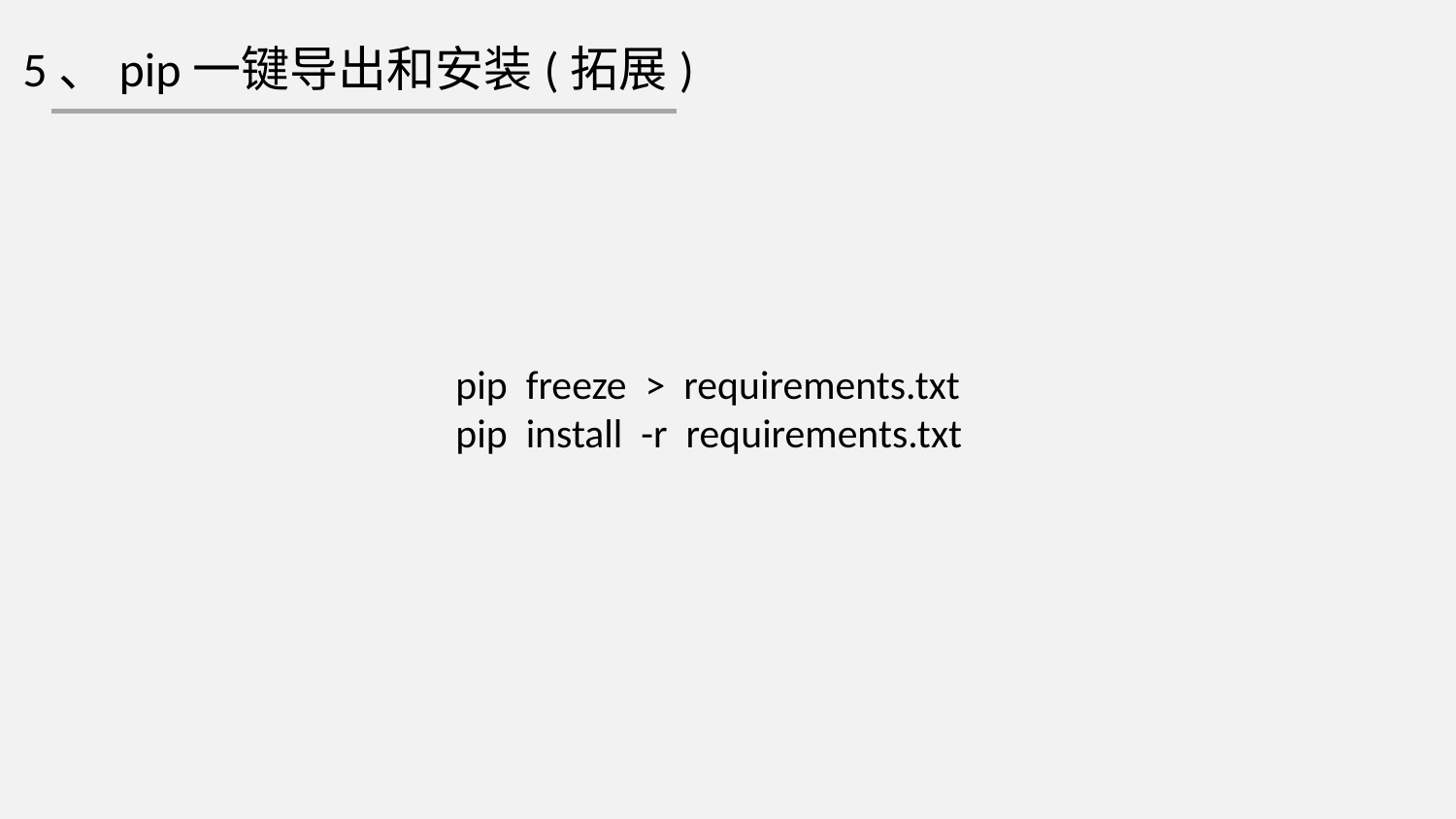

5、pip一键导出和安装(拓展)
pip  freeze  >  requirements.txt
pip  install  -r  requirements.txt